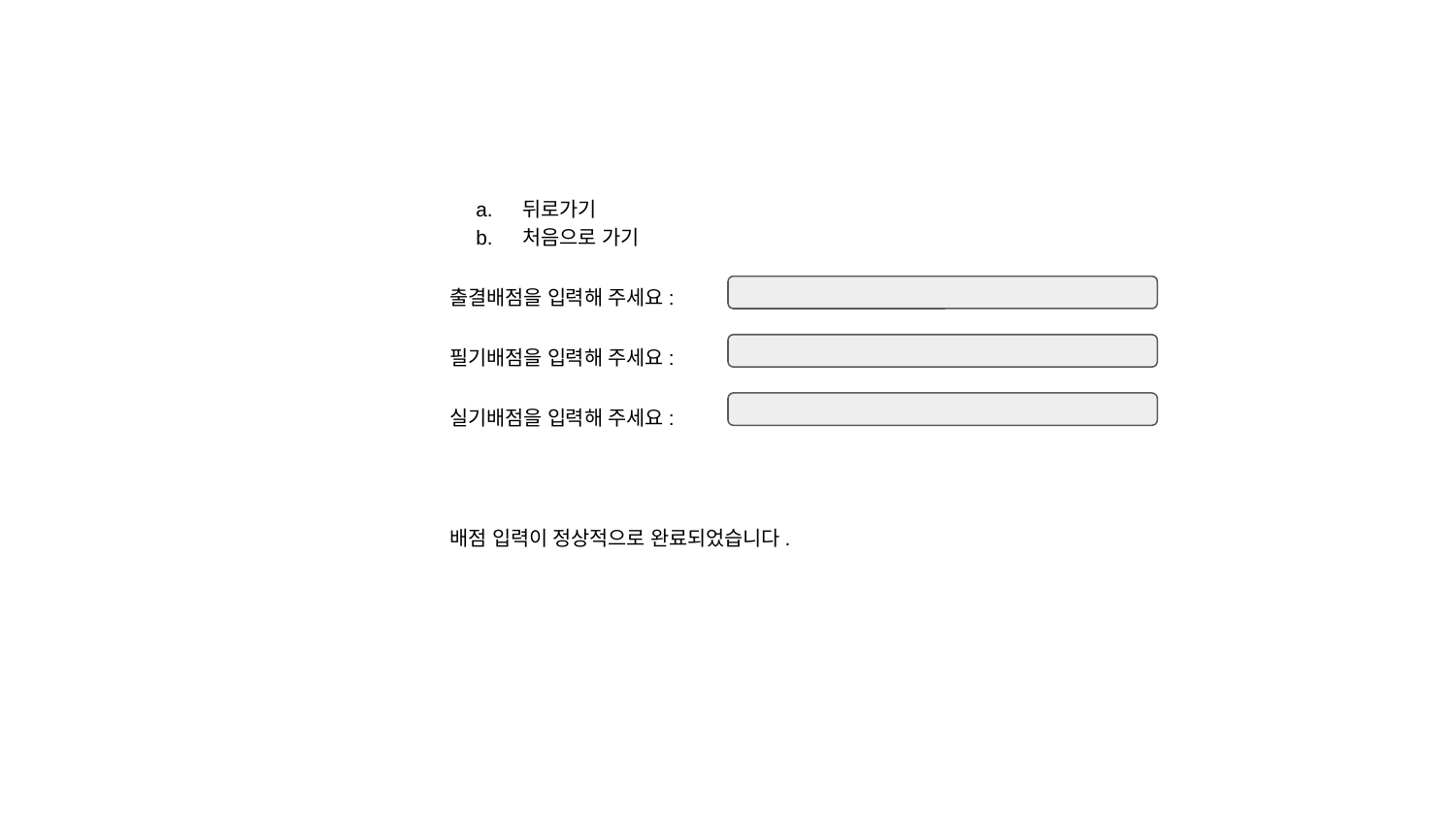

뒤로가기
처음으로 가기
출결배점을 입력해 주세요:
필기배점을 입력해 주세요:
실기배점을 입력해 주세요:

배점 입력이 정상적으로 완료되었습니다.